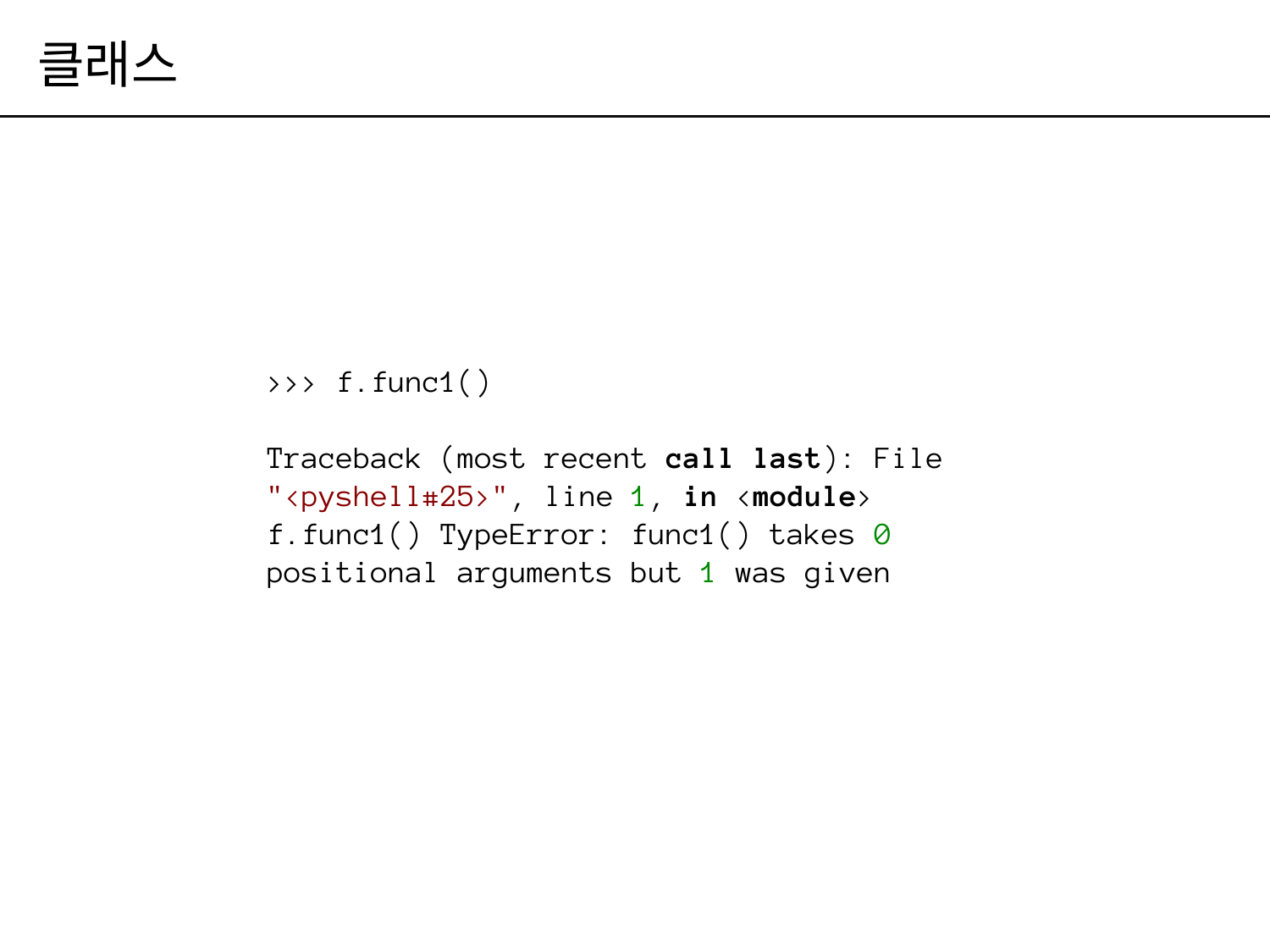

# 클래스
>>> f.func1()

Traceback (most recent call last): File "<pyshell#25>", line 1, in <module> f.func1() TypeError: func1() takes 0 positional arguments but 1 was given